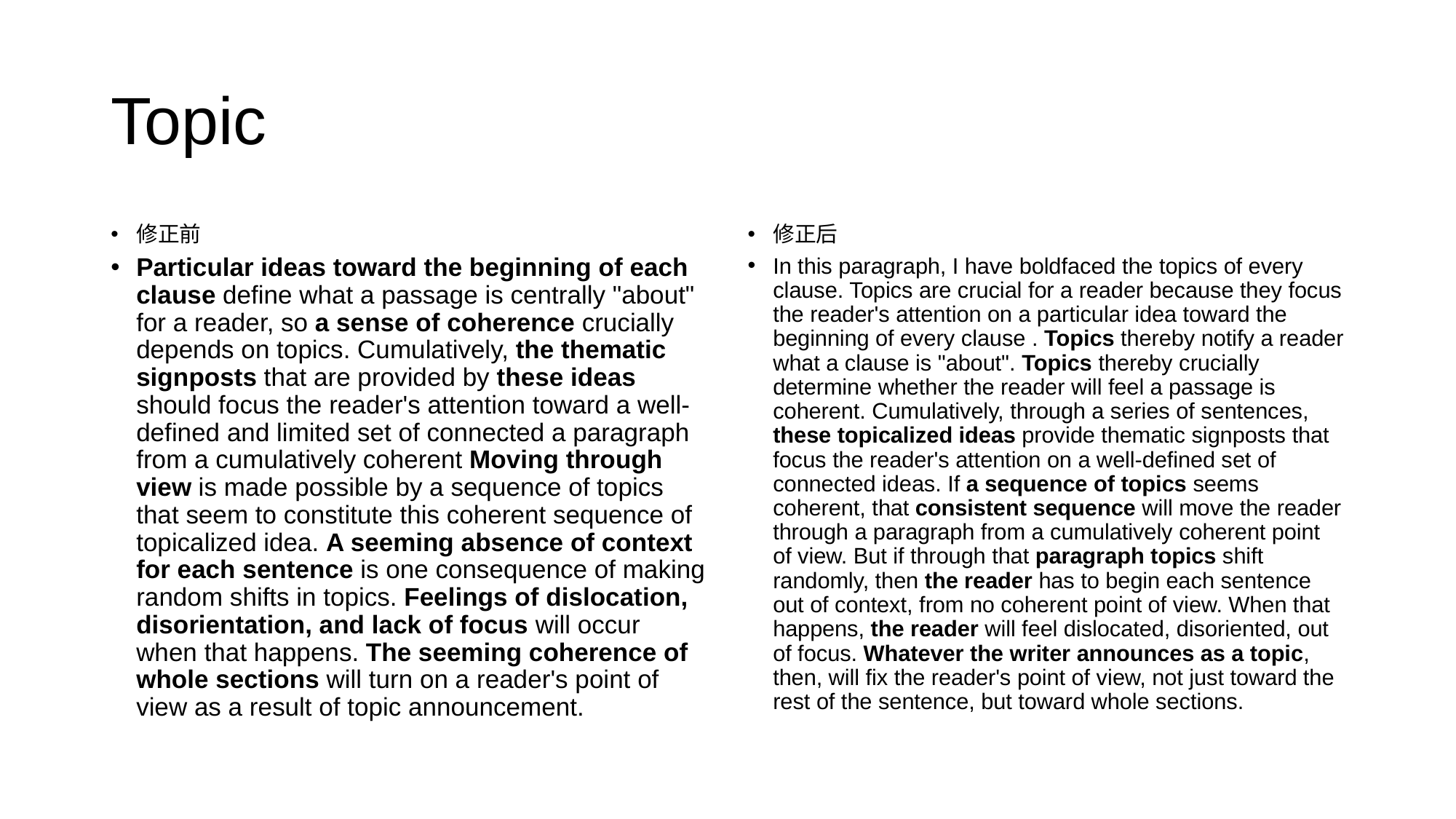

# Topic
修正前
Particular ideas toward the beginning of each clause define what a passage is centrally "about" for a reader, so a sense of coherence crucially depends on topics. Cumulatively, the thematic signposts that are provided by these ideas should focus the reader's attention toward a well-defined and limited set of connected a paragraph from a cumulatively coherent Moving through view is made possible by a sequence of topics that seem to constitute this coherent sequence of topicalized idea. A seeming absence of context for each sentence is one consequence of making random shifts in topics. Feelings of dislocation, disorientation, and lack of focus will occur when that happens. The seeming coherence of whole sections will turn on a reader's point of view as a result of topic announcement.
修正后
In this paragraph, I have boldfaced the topics of every clause. Topics are crucial for a reader because they focus the reader's attention on a particular idea toward the beginning of every clause . Topics thereby notify a reader what a clause is "about". Topics thereby crucially determine whether the reader will feel a passage is coherent. Cumulatively, through a series of sentences, these topicalized ideas provide thematic signposts that focus the reader's attention on a well-defined set of connected ideas. If a sequence of topics seems coherent, that consistent sequence will move the reader through a paragraph from a cumulatively coherent point of view. But if through that paragraph topics shift randomly, then the reader has to begin each sentence out of context, from no coherent point of view. When that happens, the reader will feel dislocated, disoriented, out of focus. Whatever the writer announces as a topic, then, will fix the reader's point of view, not just toward the rest of the sentence, but toward whole sections.